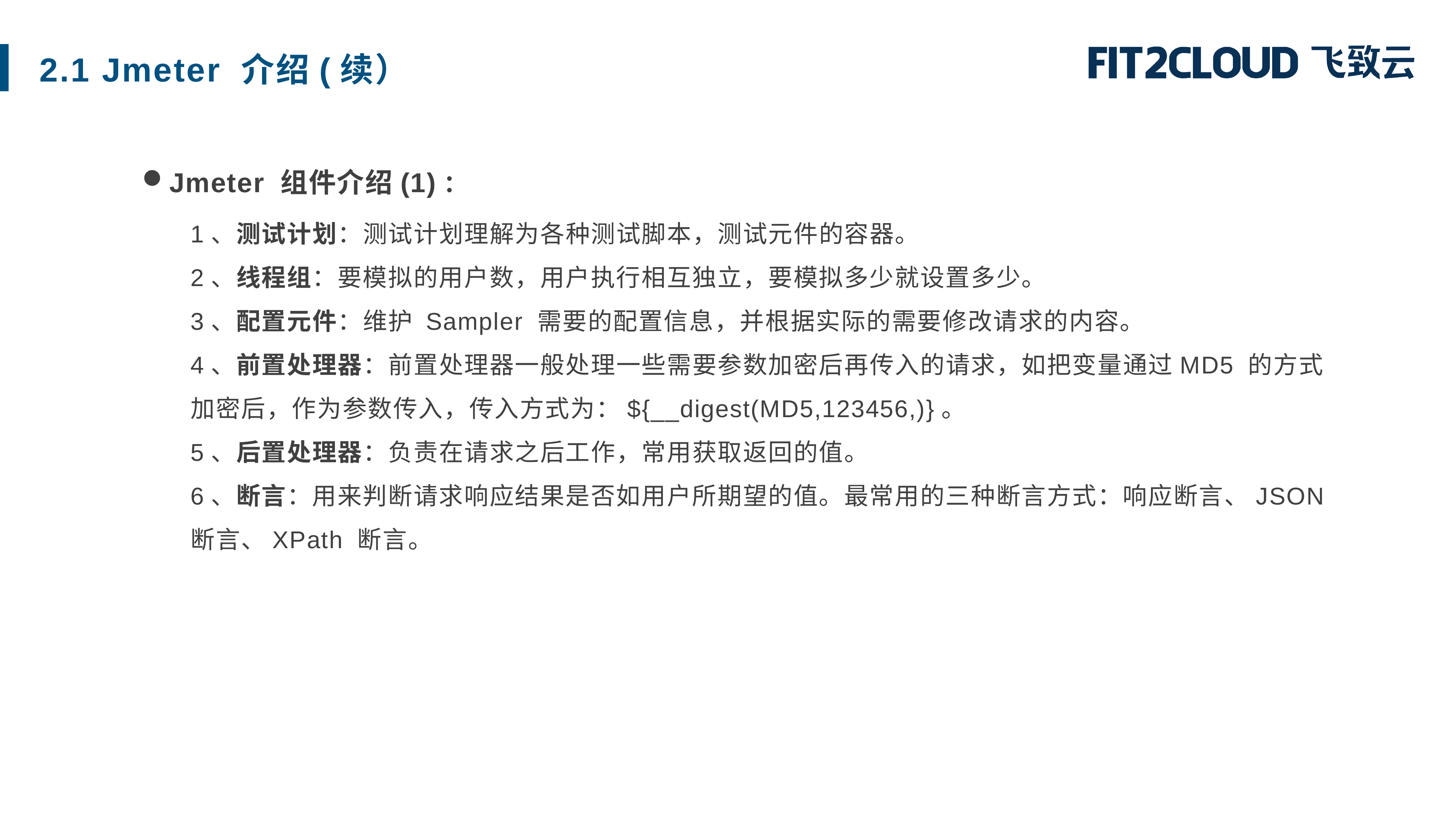

2.1 Jmeter 介绍(续）

Jmeter 组件介绍(1)：
1、测试计划：测试计划理解为各种测试脚本，测试元件的容器。
2、线程组：要模拟的用户数，用户执行相互独立，要模拟多少就设置多少。
3、配置元件：维护 Sampler 需要的配置信息，并根据实际的需要修改请求的内容。
4、前置处理器：前置处理器一般处理一些需要参数加密后再传入的请求，如把变量通过MD5 的方式加密后，作为参数传入，传入方式为：${__digest(MD5,123456,)}。
5、后置处理器：负责在请求之后工作，常用获取返回的值。
6、断言：用来判断请求响应结果是否如用户所期望的值。最常用的三种断言方式：响应断言、JSON 断言、XPath 断言。